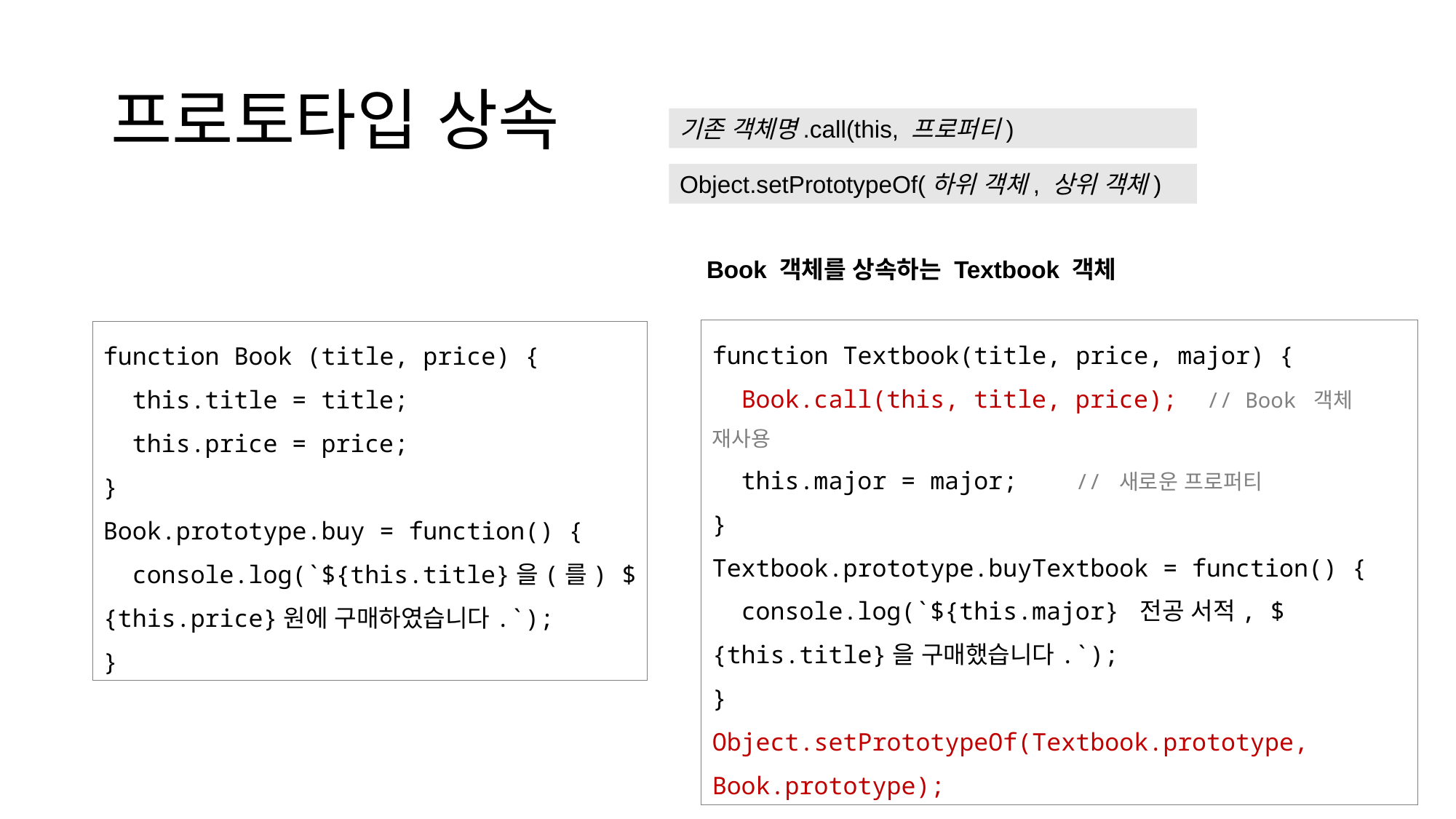

# 프로토타입 상속
기존 객체명.call(this, 프로퍼티)
Object.setPrototypeOf(하위 객체, 상위 객체)
Book 객체를 상속하는 Textbook 객체
function Textbook(title, price, major) {
  Book.call(this, title, price);  // Book 객체 재사용
  this.major = major;    // 새로운 프로퍼티
}
Textbook.prototype.buyTextbook = function() {
  console.log(`${this.major} 전공 서적, ${this.title}을 구매했습니다.`);
}
Object.setPrototypeOf(Textbook.prototype, Book.prototype);
function Book (title, price) {
  this.title = title;
  this.price = price;
}
Book.prototype.buy = function() {
  console.log(`${this.title}을(를) ${this.price}원에 구매하였습니다.`);
}